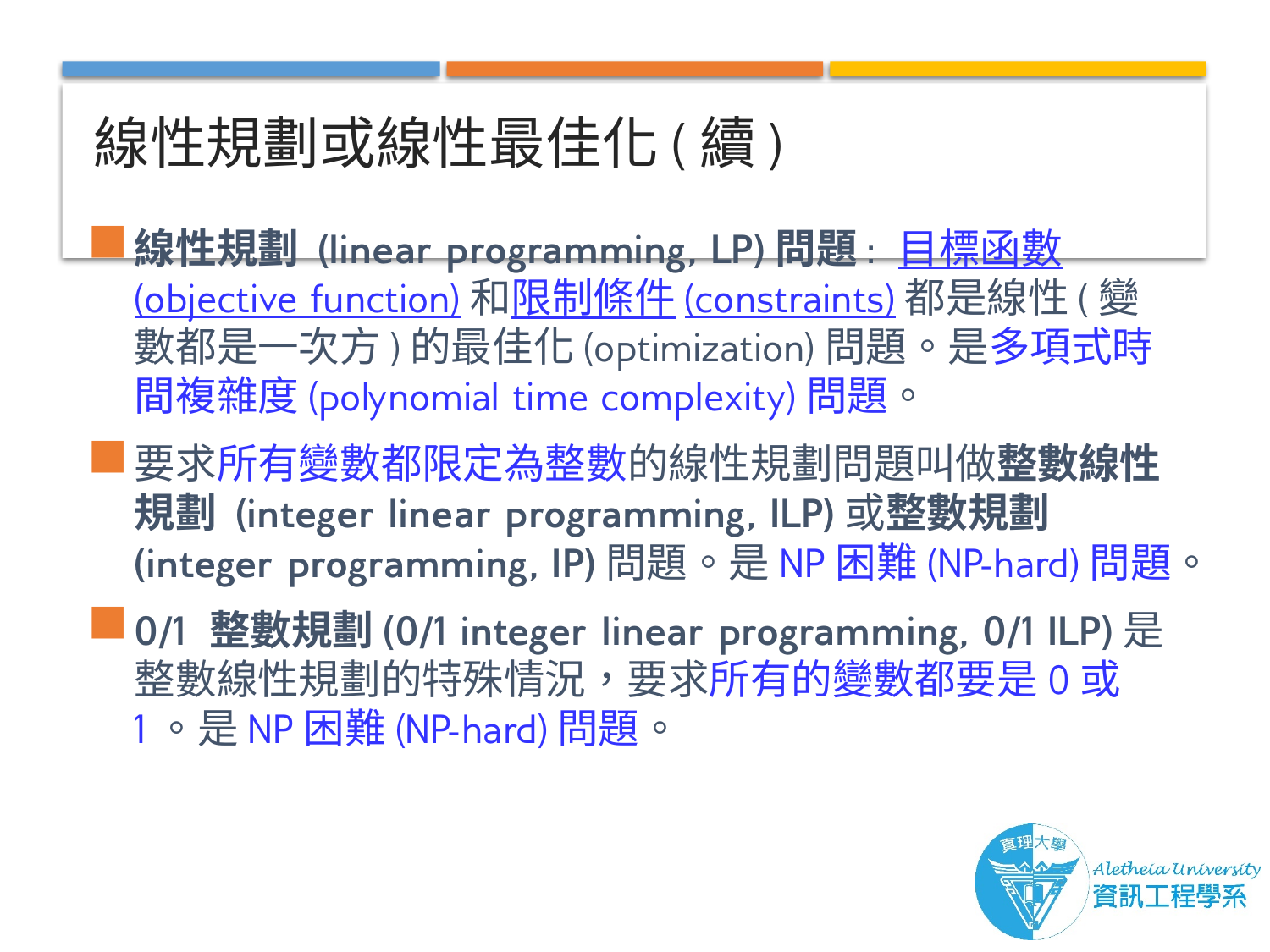

# 線性規劃或線性最佳化(續)
線性規劃 (linear programming, LP)問題: 目標函數(objective function)和限制條件(constraints)都是線性(變數都是一次方)的最佳化(optimization)問題。是多項式時間複雜度(polynomial time complexity)問題。
要求所有變數都限定為整數的線性規劃問題叫做整數線性規劃 (integer linear programming, ILP)或整數規劃(integer programming, IP)問題。是NP困難(NP-hard)問題。
0/1 整數規劃(0/1 integer linear programming, 0/1 ILP)是整數線性規劃的特殊情況，要求所有的變數都要是0或1。是NP困難(NP-hard)問題。